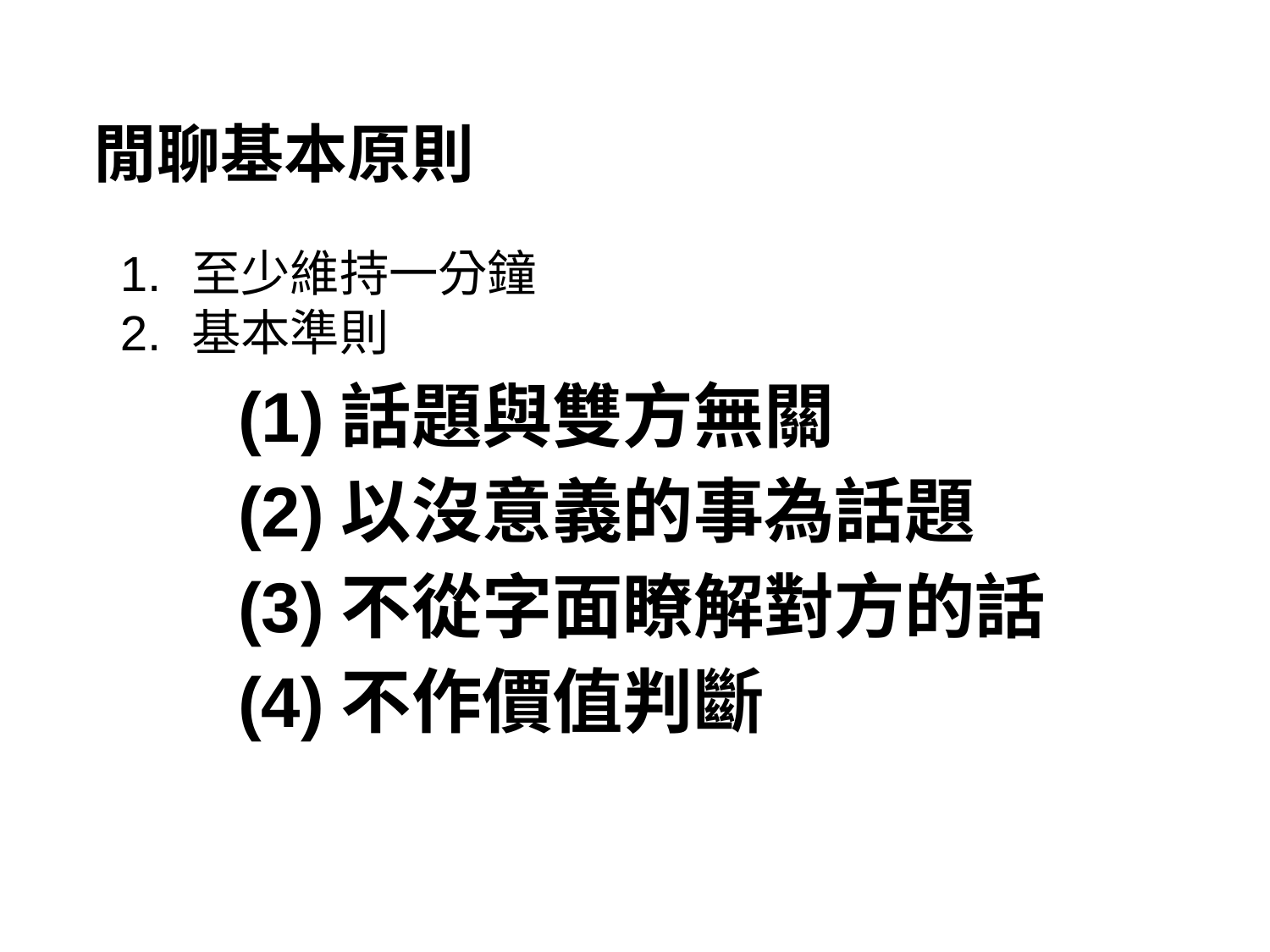

閒聊基本原則
至少維持一分鐘
基本準則
      (1)話題與雙方無關
      (2)以沒意義的事為話題
      (3)不從字面瞭解對方的話
      (4)不作價值判斷